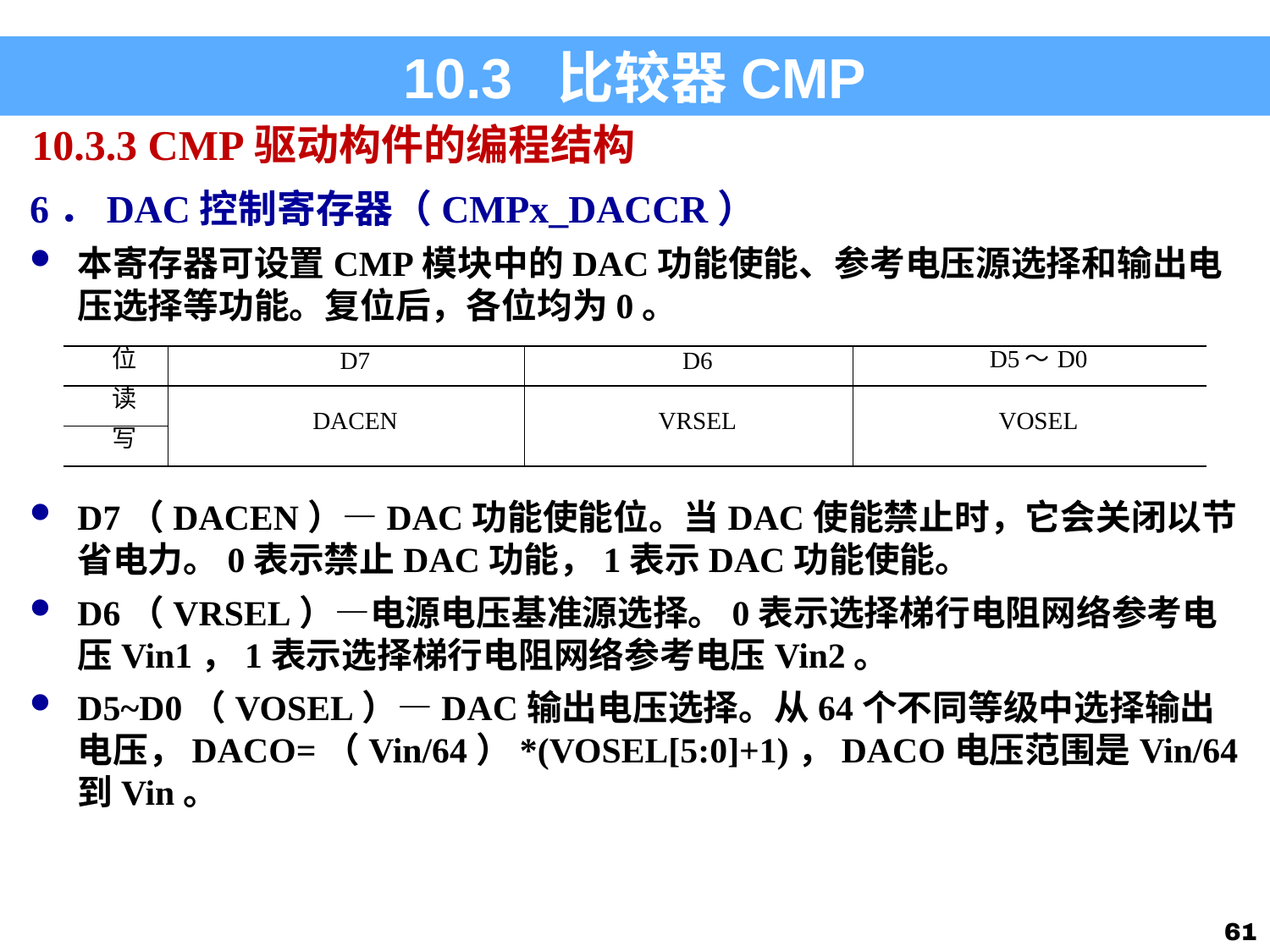

10.3  比较器CMP
10.3.3 CMP驱动构件的编程结构
6．DAC控制寄存器（CMPx_DACCR）
本寄存器可设置CMP模块中的DAC功能使能、参考电压源选择和输出电压选择等功能。复位后，各位均为0。

D7（DACEN）—DAC功能使能位。当DAC使能禁止时，它会关闭以节省电力。0表示禁止DAC功能，1表示DAC功能使能。
D6（VRSEL）—电源电压基准源选择。0表示选择梯行电阻网络参考电压Vin1，1表示选择梯行电阻网络参考电压Vin2。
D5~D0（VOSEL）—DAC输出电压选择。从64个不同等级中选择输出电压，DACO=（Vin/64）*(VOSEL[5:0]+1)，DACO电压范围是Vin/64到Vin。
| 位 | D7 | D6 | D5～D0 |
| --- | --- | --- | --- |
| 读 | DACEN | VRSEL | VOSEL |
| 写 |  |  |  |
61